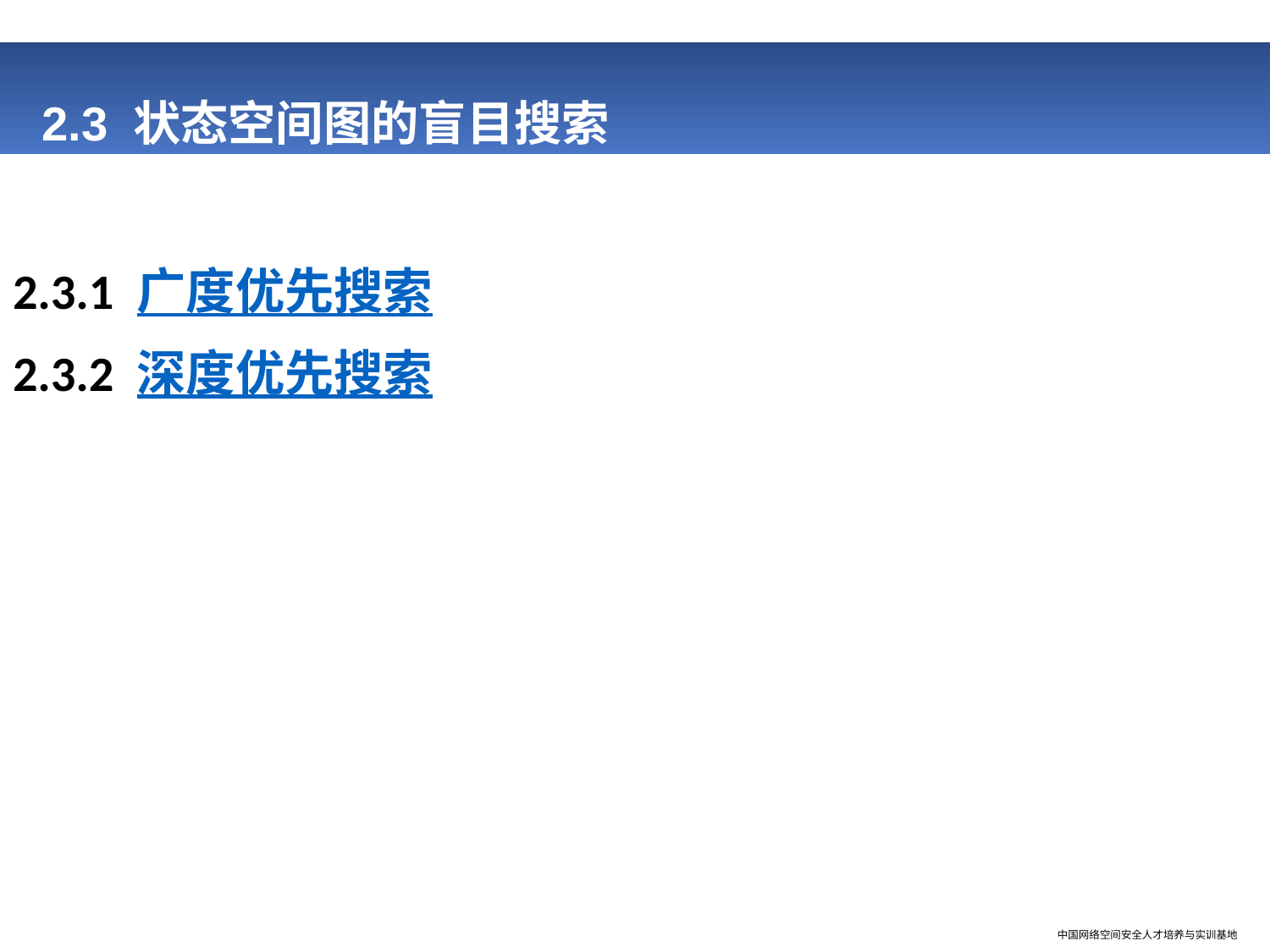

# 2.3 状态空间图的盲目搜索
2.3.1 广度优先搜索
2.3.2 深度优先搜索